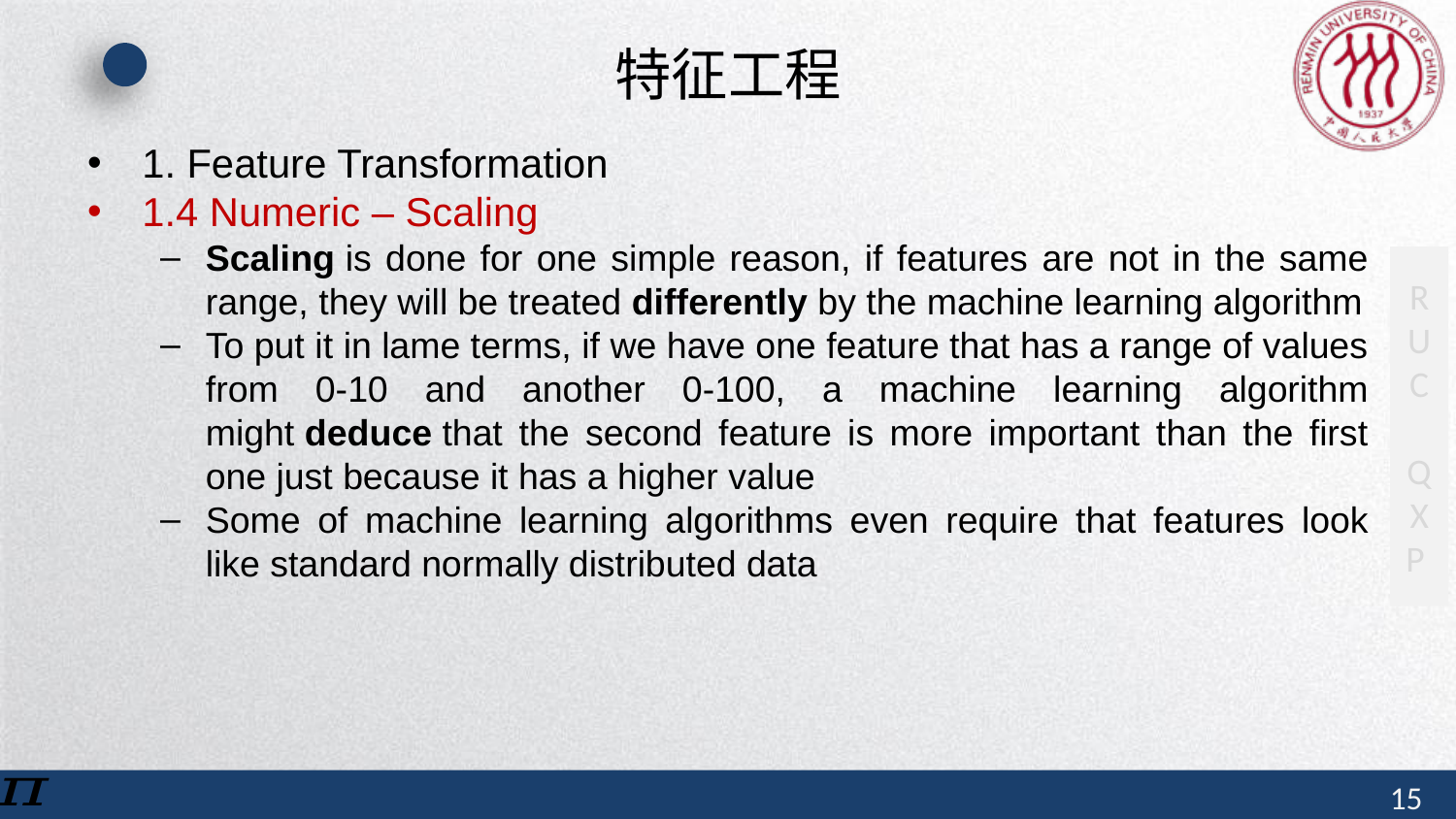

# 特征工程
1. Feature Transformation
1.4 Numeric – Scaling
Scaling is done for one simple reason, if features are not in the same range, they will be treated differently by the machine learning algorithm
To put it in lame terms, if we have one feature that has a range of values from 0-10 and another 0-100, a machine learning algorithm might deduce that the second feature is more important than the first one just because it has a higher value
Some of machine learning algorithms even require that features look like standard normally distributed data